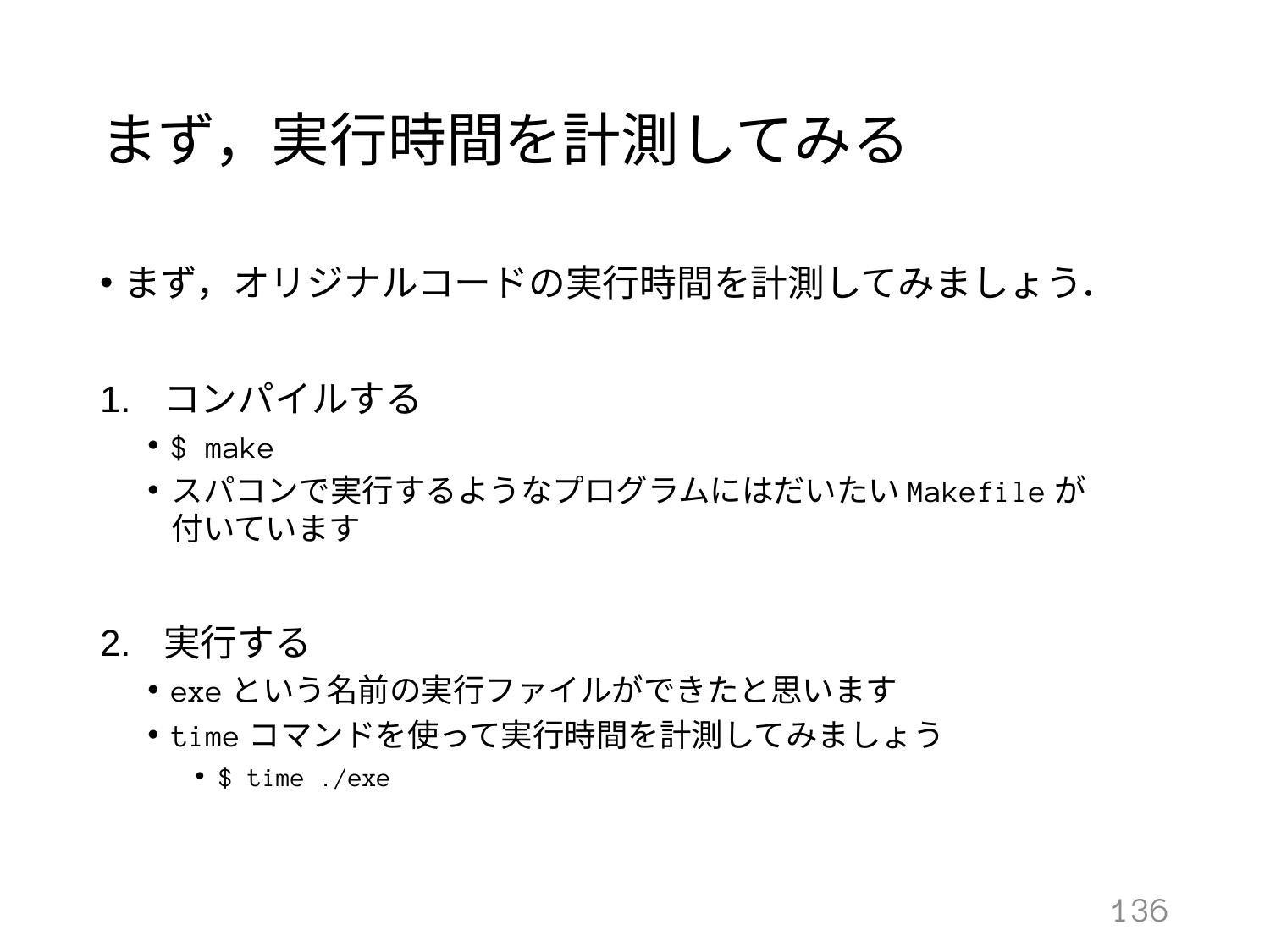

# まず，実行時間を計測してみる
まず，オリジナルコードの実行時間を計測してみましょう．

コンパイルする
$ make
スパコンで実行するようなプログラムにはだいたいMakefileが
付いています

実行する
exeという名前の実行ファイルができたと思います
timeコマンドを使って実行時間を計測してみましょう
$ time ./exe
136